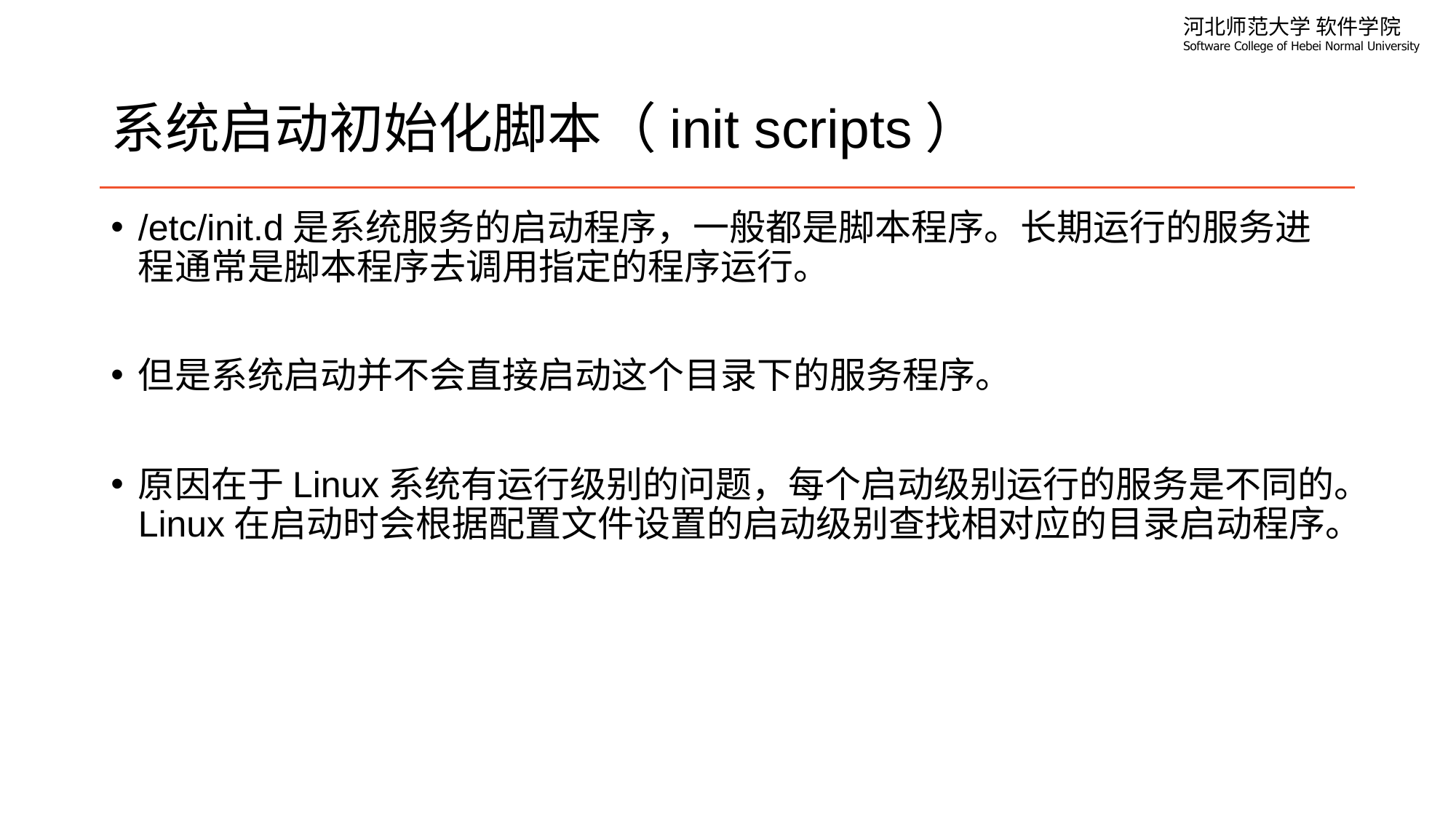

# 系统启动初始化脚本（init scripts）
/etc/init.d是系统服务的启动程序，一般都是脚本程序。长期运行的服务进程通常是脚本程序去调用指定的程序运行。

但是系统启动并不会直接启动这个目录下的服务程序。

原因在于Linux系统有运行级别的问题，每个启动级别运行的服务是不同的。Linux在启动时会根据配置文件设置的启动级别查找相对应的目录启动程序。